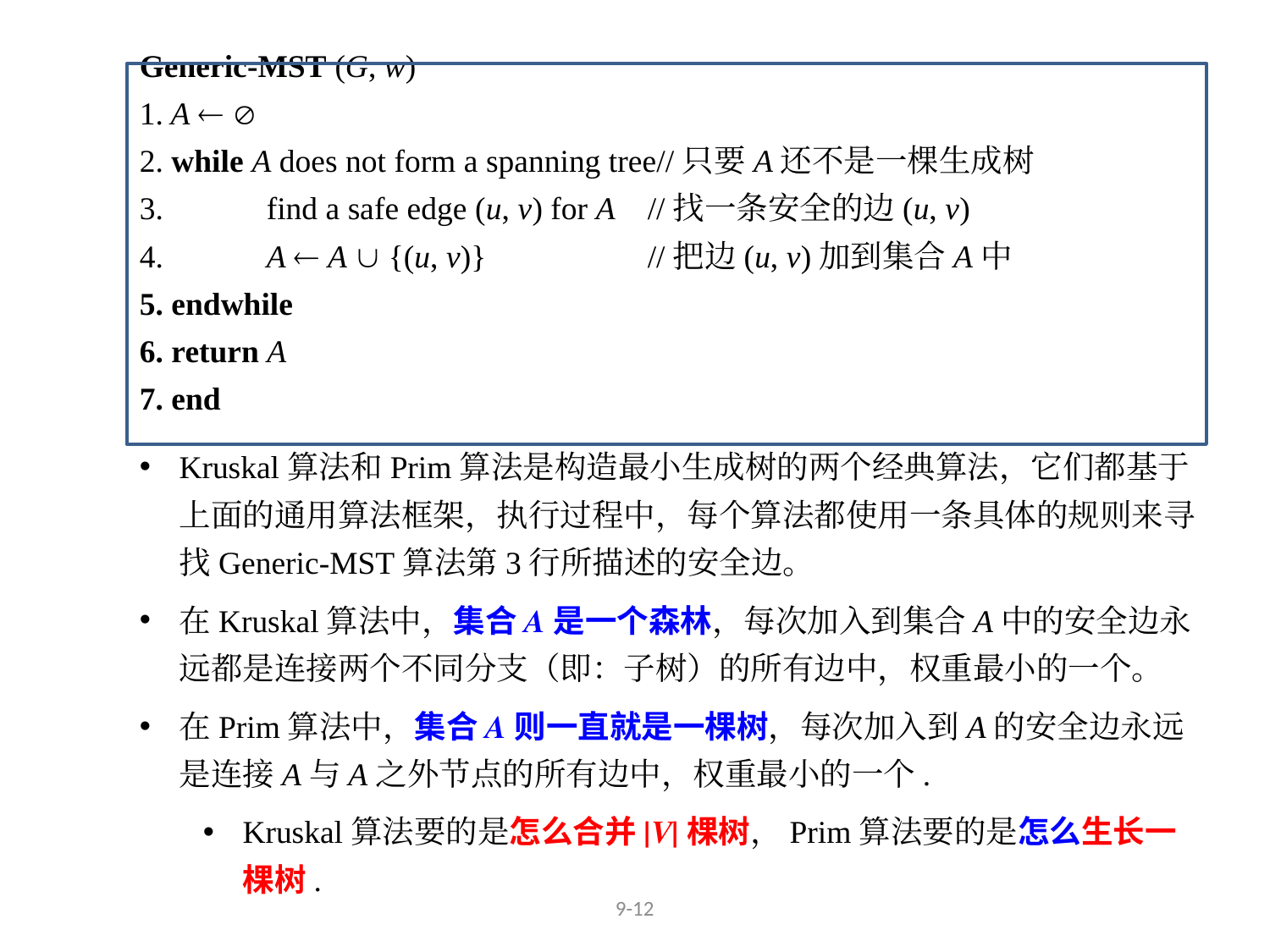

Generic-MST (G, w)
1. A ← ∅
2. while A does not form a spanning tree//只要A还不是一棵生成树
3. 	find a safe edge (u, v) for A 	//找一条安全的边(u, v)
4. 	A ← A ∪ {(u, v)} 		//把边(u, v)加到集合A中
5. endwhile
6. return A
7. end
Kruskal算法和Prim算法是构造最小生成树的两个经典算法，它们都基于上面的通用算法框架，执行过程中，每个算法都使用一条具体的规则来寻找Generic-MST算法第3行所描述的安全边。
在Kruskal算法中，集合A是一个森林，每次加入到集合A中的安全边永远都是连接两个不同分支（即：子树）的所有边中，权重最小的一个。
在Prim算法中，集合A则一直就是一棵树，每次加入到A的安全边永远是连接A与A之外节点的所有边中，权重最小的一个.
Kruskal算法要的是怎么合并|V|棵树，Prim算法要的是怎么生长一棵树.

9-12